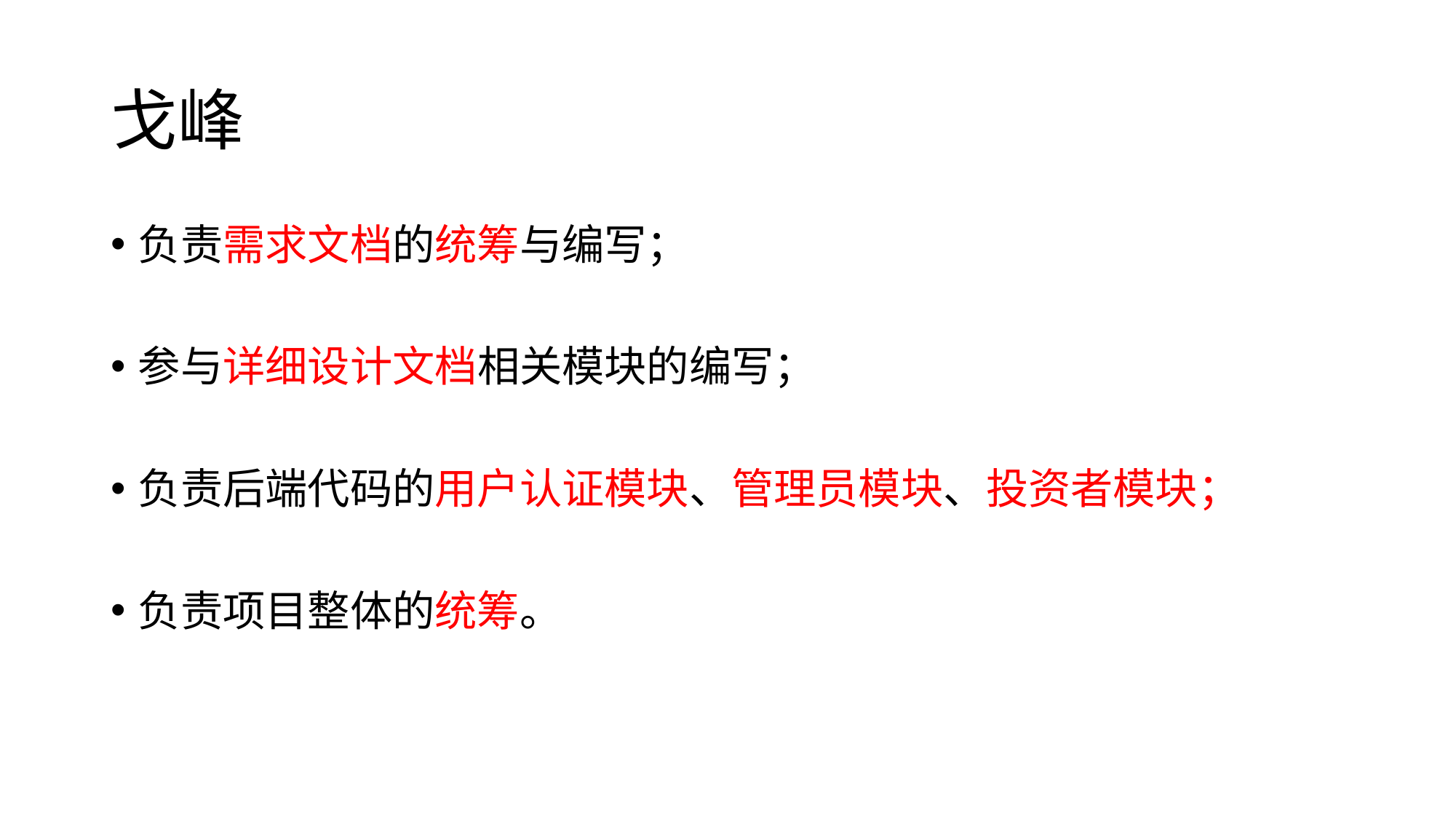

# 戈峰
负责需求文档的统筹与编写；

参与详细设计文档相关模块的编写；

负责后端代码的用户认证模块、管理员模块、投资者模块；

负责项目整体的统筹。